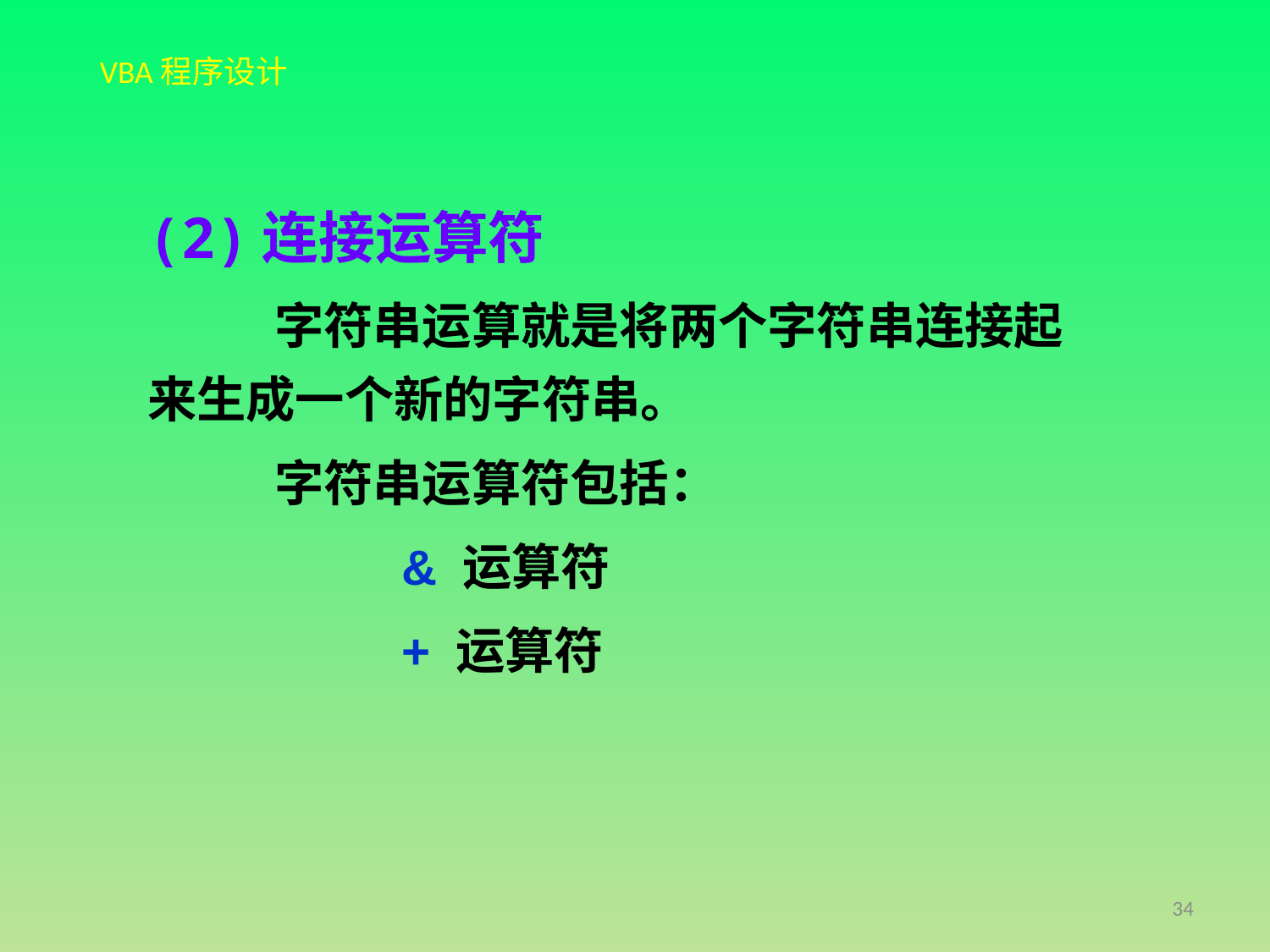

(2)连接运算符
	字符串运算就是将两个字符串连接起来生成一个新的字符串。
	字符串运算符包括：
		& 运算符
		+ 运算符
34